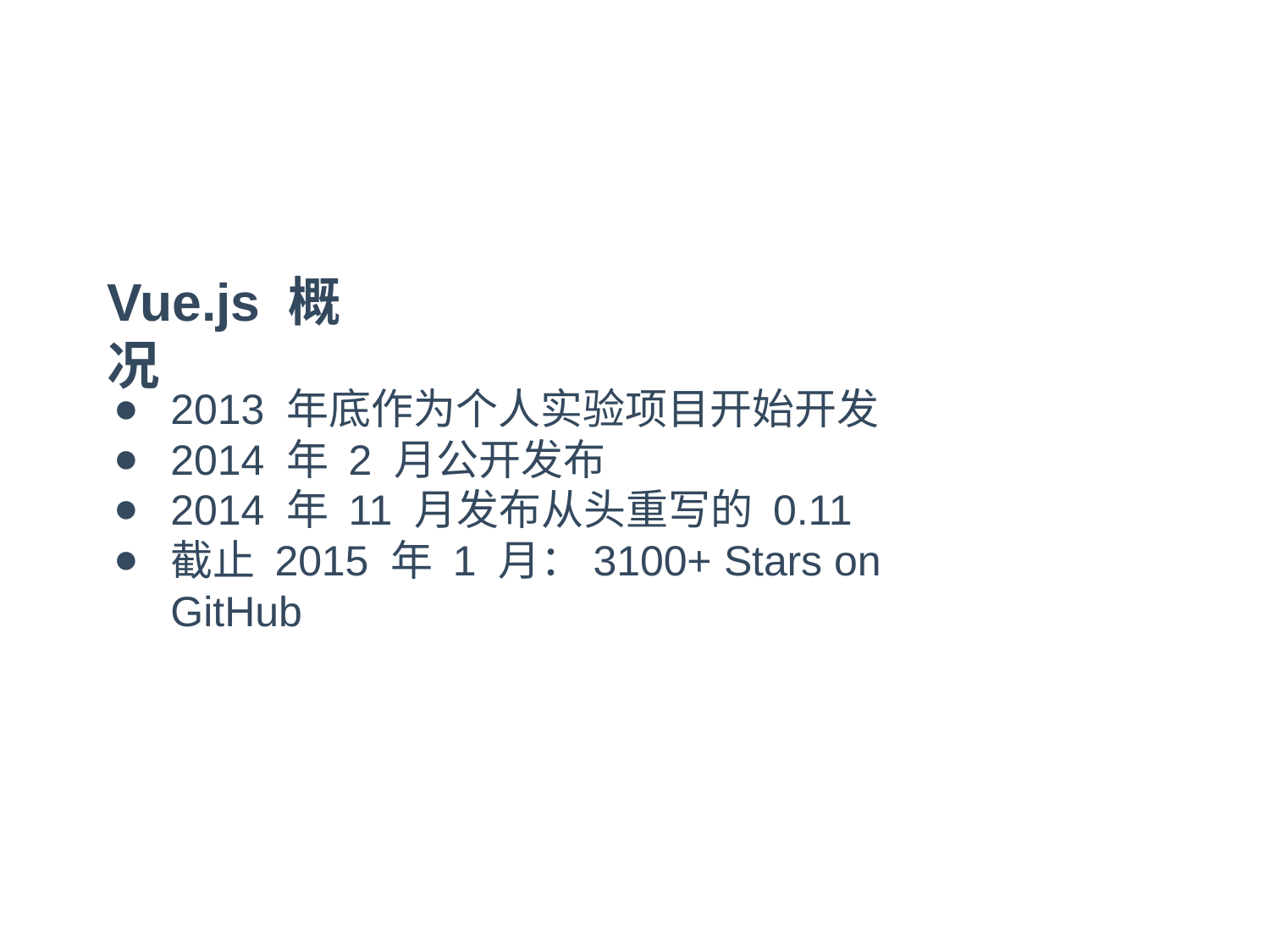

# Vue.js 概况
2013 年底作为个人实验项目开始开发
2014 年 2 月公开发布
2014 年 11 月发布从头重写的 0.11
截止 2015 年 1 月：3100+ Stars on GitHub